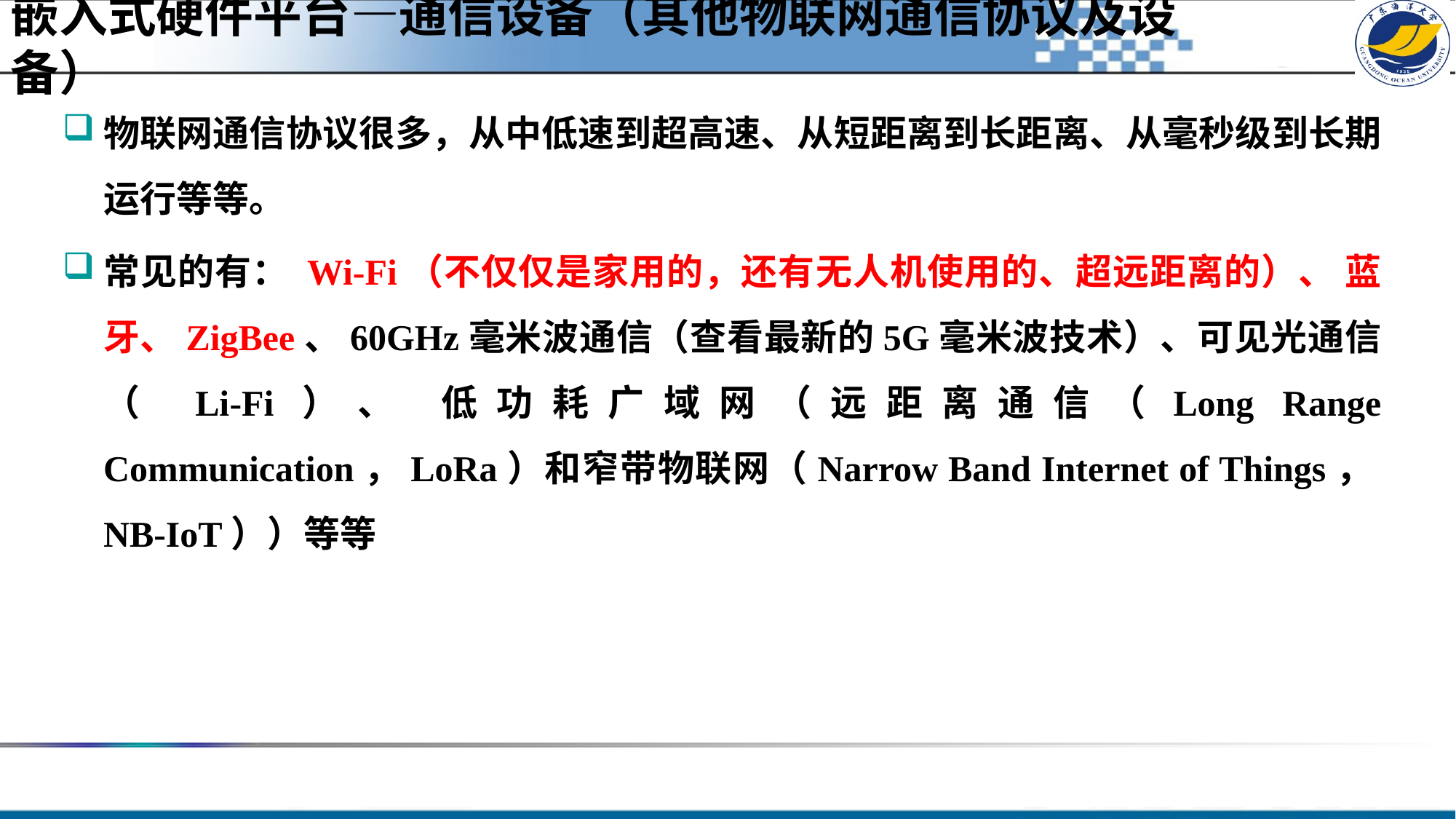

嵌入式硬件平台—通信设备（其他物联网通信协议及设备）
物联网通信协议很多，从中低速到超高速、从短距离到长距离、从毫秒级到长期运行等等。
常见的有： Wi-Fi（不仅仅是家用的，还有无人机使用的、超远距离的）、 蓝牙、ZigBee、60GHz毫米波通信（查看最新的5G毫米波技术）、可见光通信（ Li-Fi）、 低功耗广域网（远距离通信（Long Range Communication，LoRa）和窄带物联网（Narrow Band Internet of Things，NB-IoT））等等
128